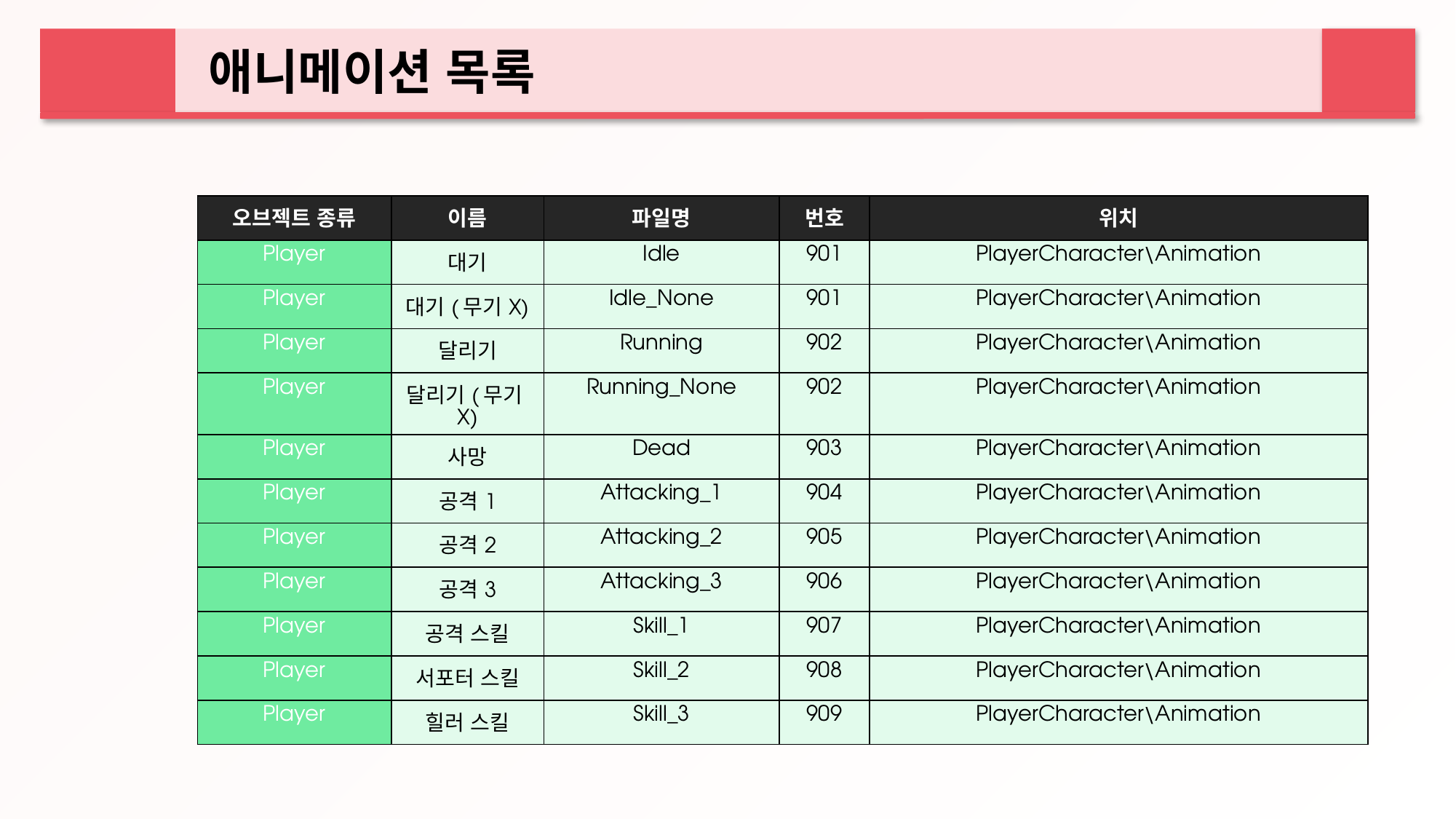

애니메이션 목록

| 오브젝트 종류 | 이름 | 파일명 | 번호 | 위치 |
| --- | --- | --- | --- | --- |
| Player | 대기 | Idle | 901 | PlayerCharacter\Animation |
| Player | 대기(무기X) | Idle\_None | 901 | PlayerCharacter\Animation |
| Player | 달리기 | Running | 902 | PlayerCharacter\Animation |
| Player | 달리기(무기X) | Running\_None | 902 | PlayerCharacter\Animation |
| Player | 사망 | Dead | 903 | PlayerCharacter\Animation |
| Player | 공격1 | Attacking\_1 | 904 | PlayerCharacter\Animation |
| Player | 공격2 | Attacking\_2 | 905 | PlayerCharacter\Animation |
| Player | 공격3 | Attacking\_3 | 906 | PlayerCharacter\Animation |
| Player | 공격 스킬 | Skill\_1 | 907 | PlayerCharacter\Animation |
| Player | 서포터 스킬 | Skill\_2 | 908 | PlayerCharacter\Animation |
| Player | 힐러 스킬 | Skill\_3 | 909 | PlayerCharacter\Animation |